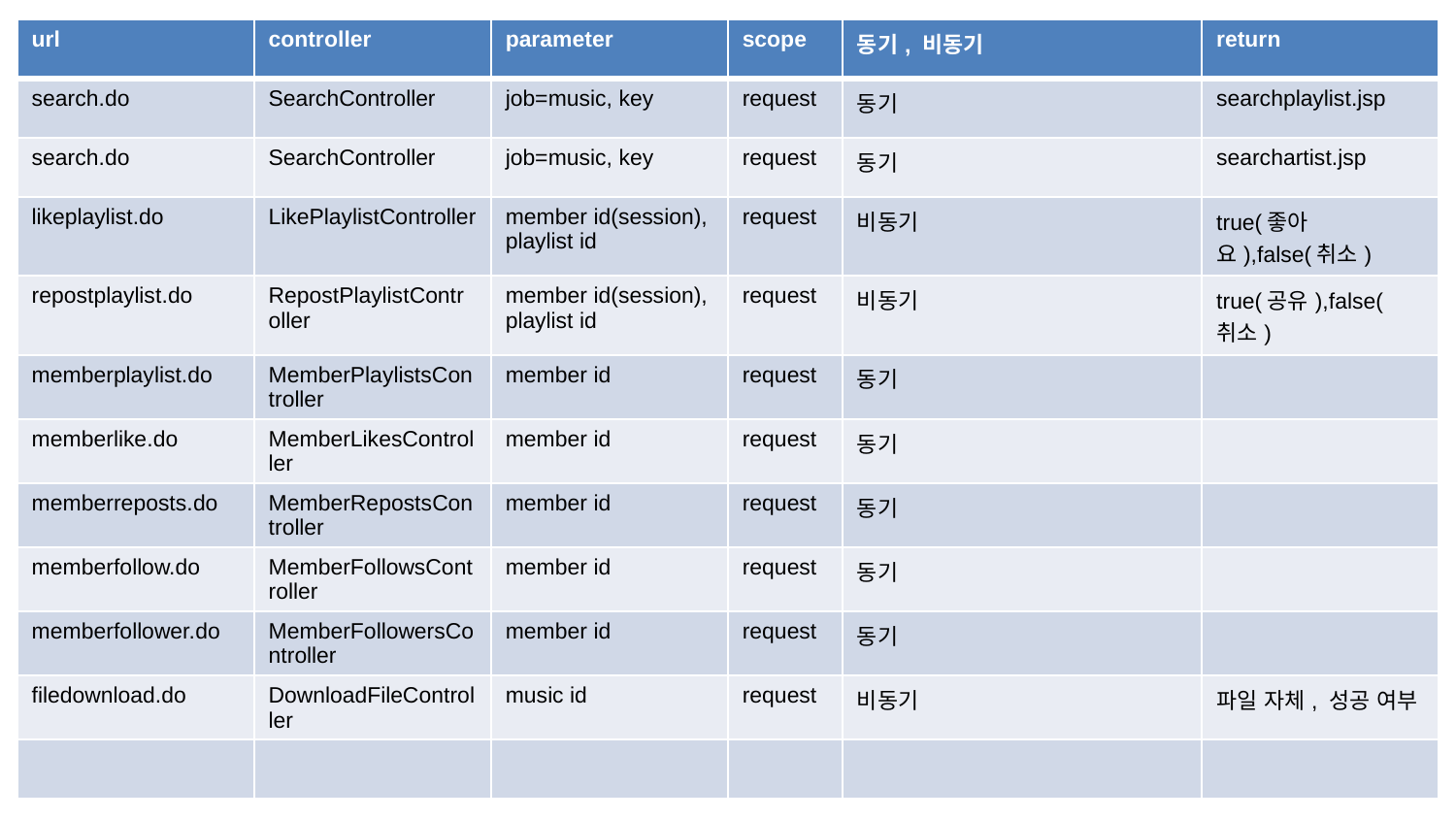

| url | controller | parameter | scope | 동기, 비동기 | return |
| --- | --- | --- | --- | --- | --- |
| search.do | SearchController | job=music, key | request | 동기 | searchplaylist.jsp |
| search.do | SearchController | job=music, key | request | 동기 | searchartist.jsp |
| likeplaylist.do | LikePlaylistController | member id(session), playlist id | request | 비동기 | true(좋아요),false(취소) |
| repostplaylist.do | RepostPlaylistController | member id(session), playlist id | request | 비동기 | true(공유),false(취소) |
| memberplaylist.do | MemberPlaylistsController | member id | request | 동기 |  |
| memberlike.do | MemberLikesController | member id | request | 동기 |  |
| memberreposts.do | MemberRepostsController | member id | request | 동기 |  |
| memberfollow.do | MemberFollowsController | member id | request | 동기 |  |
| memberfollower.do | MemberFollowersController | member id | request | 동기 |  |
| filedownload.do | DownloadFileController | music id | request | 비동기 | 파일 자체, 성공 여부 |
|  |  |  |  |  |  |